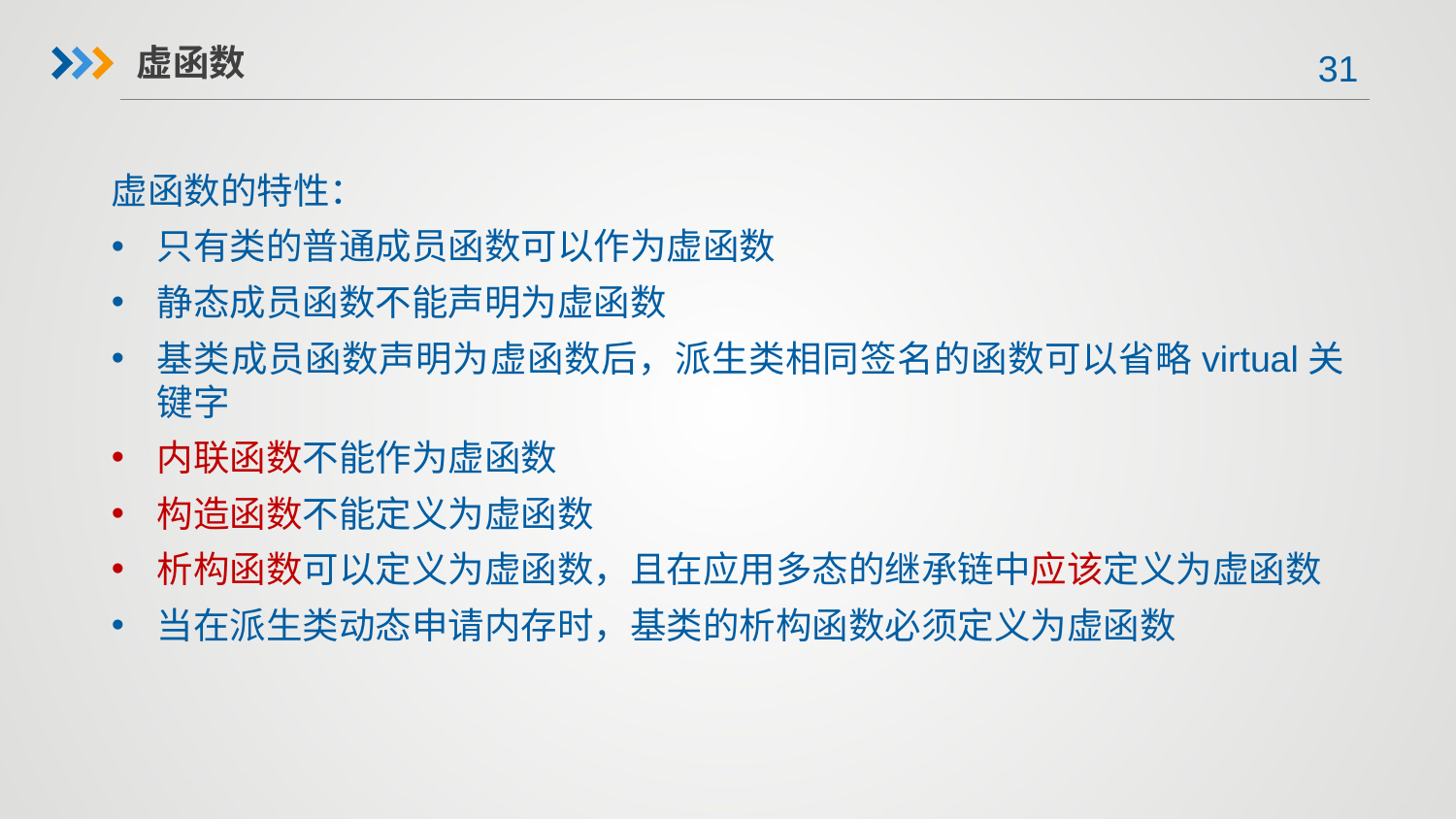

虚函数
虚函数的特性：
只有类的普通成员函数可以作为虚函数
静态成员函数不能声明为虚函数
基类成员函数声明为虚函数后，派生类相同签名的函数可以省略virtual关键字
内联函数不能作为虚函数
构造函数不能定义为虚函数
析构函数可以定义为虚函数，且在应用多态的继承链中应该定义为虚函数
当在派生类动态申请内存时，基类的析构函数必须定义为虚函数